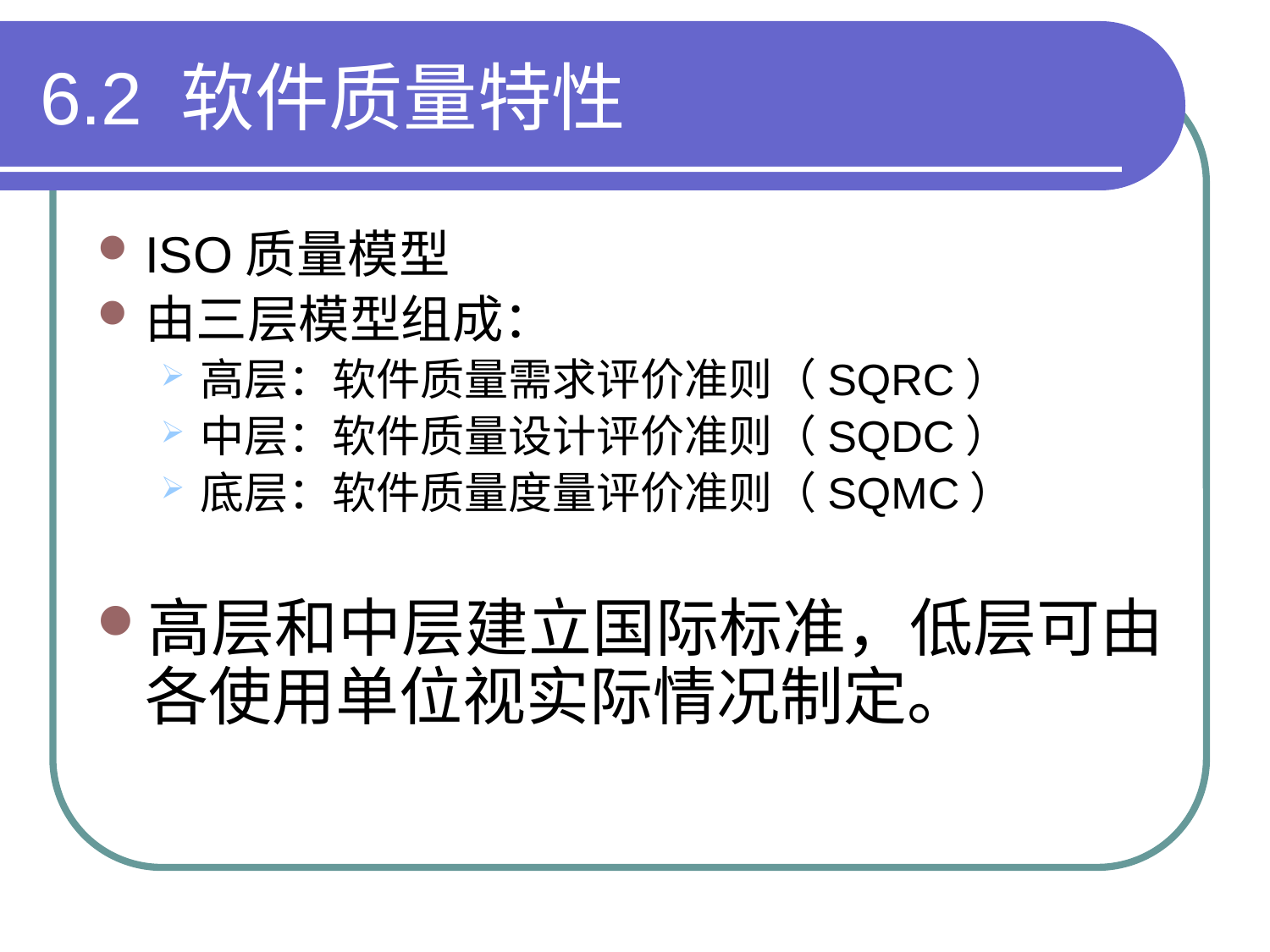

# 6.2 软件质量特性
ISO质量模型
由三层模型组成：
高层：软件质量需求评价准则（SQRC）
中层：软件质量设计评价准则（SQDC）
底层：软件质量度量评价准则（SQMC）

高层和中层建立国际标准，低层可由各使用单位视实际情况制定。

28